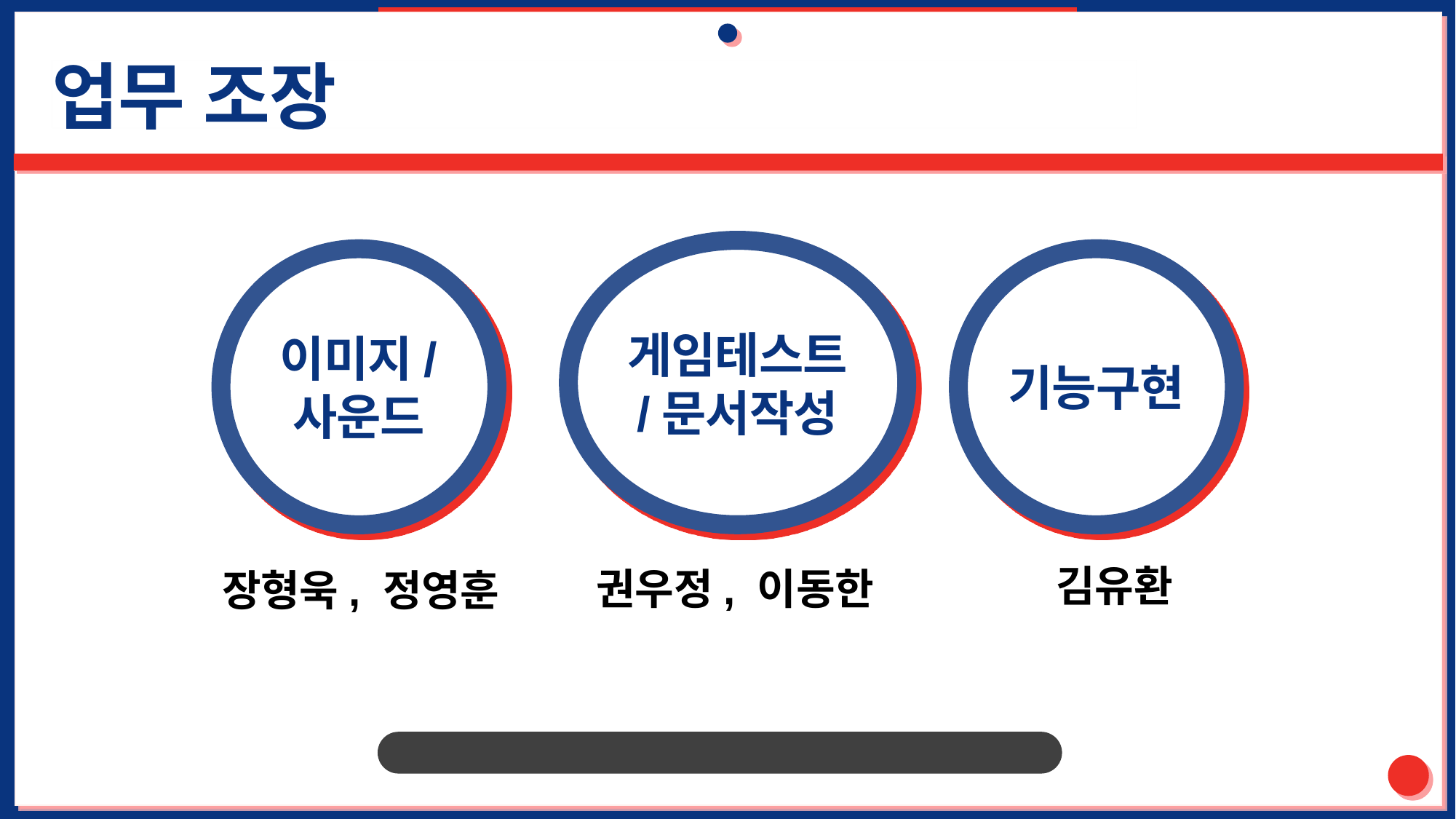

# 업무 조장

게임테스트
/문서작성
이미지/
사운드
기능구현
김유환
권우정, 이동한
장형욱, 정영훈
1조 “지구를 지켜라”
Designed By L@rgo. ADSTORE
1